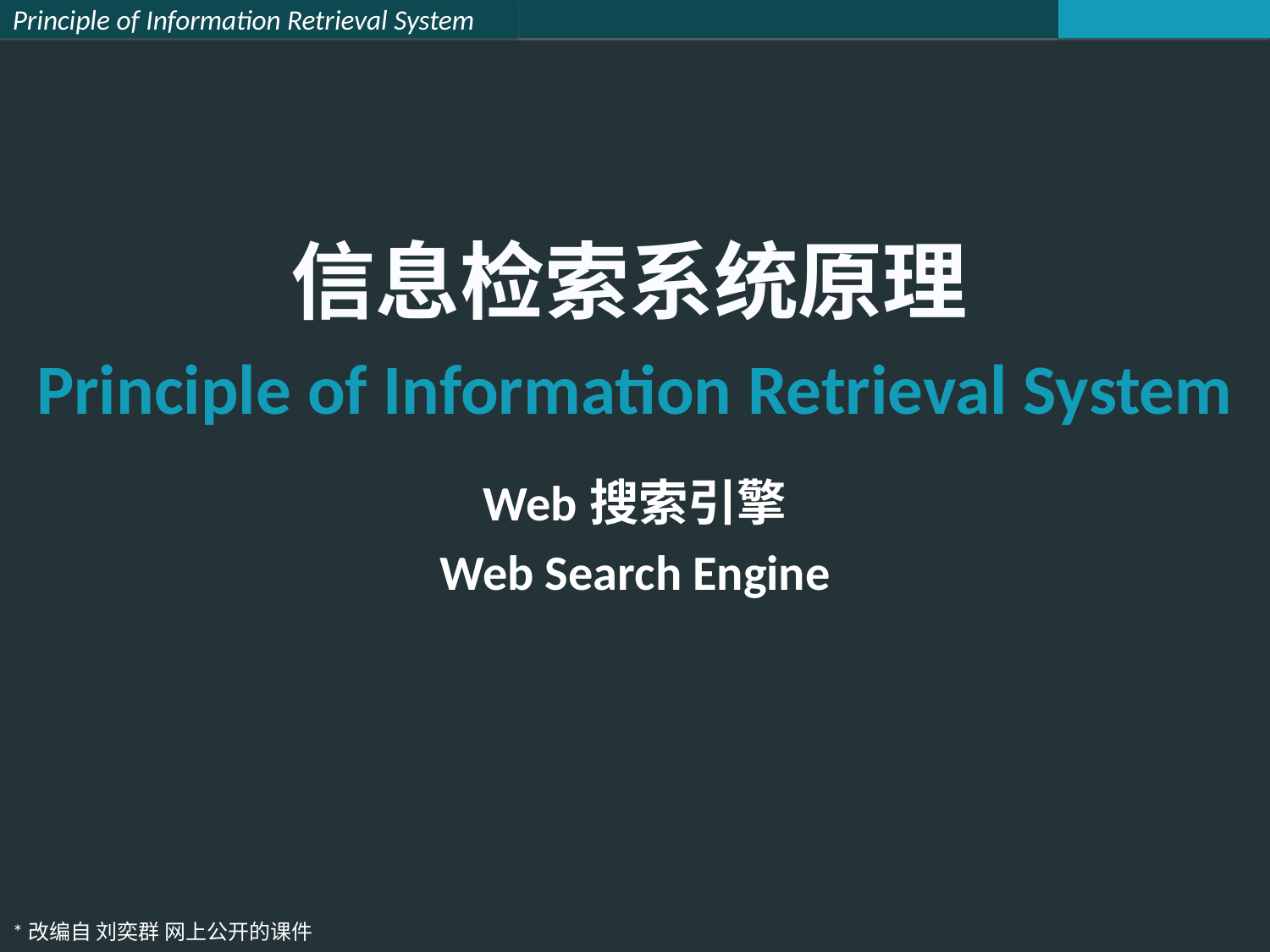

Principle of Information Retrieval System
Web搜索引擎
Web Search Engine

*改编自 刘奕群 网上公开的课件